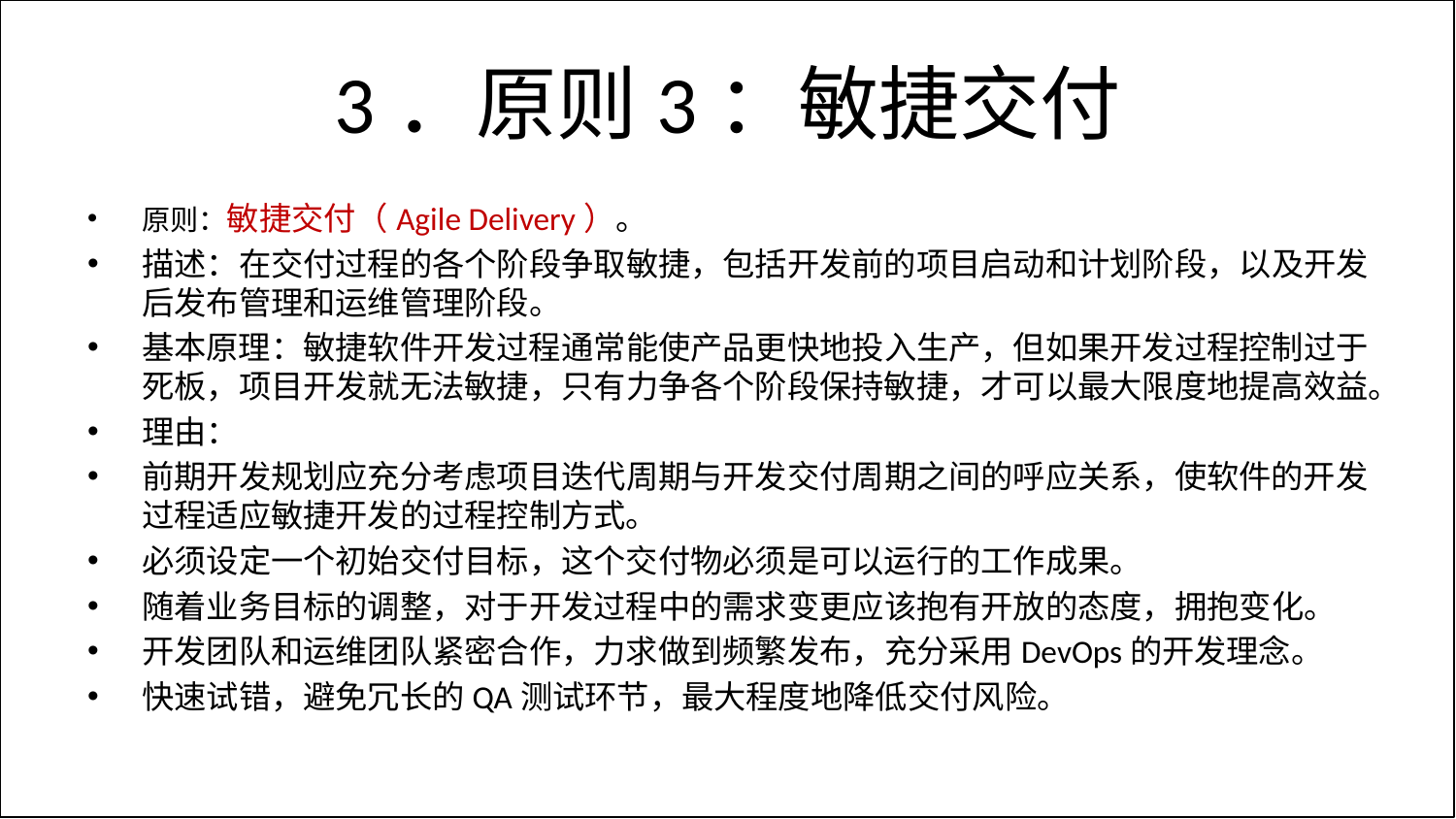

# 3．原则3：敏捷交付
原则：敏捷交付（Agile Delivery）。
描述：在交付过程的各个阶段争取敏捷，包括开发前的项目启动和计划阶段，以及开发后发布管理和运维管理阶段。
基本原理：敏捷软件开发过程通常能使产品更快地投入生产，但如果开发过程控制过于死板，项目开发就无法敏捷，只有力争各个阶段保持敏捷，才可以最大限度地提高效益。
理由：
前期开发规划应充分考虑项目迭代周期与开发交付周期之间的呼应关系，使软件的开发过程适应敏捷开发的过程控制方式。
必须设定一个初始交付目标，这个交付物必须是可以运行的工作成果。
随着业务目标的调整，对于开发过程中的需求变更应该抱有开放的态度，拥抱变化。
开发团队和运维团队紧密合作，力求做到频繁发布，充分采用DevOps的开发理念。
快速试错，避免冗长的QA测试环节，最大程度地降低交付风险。